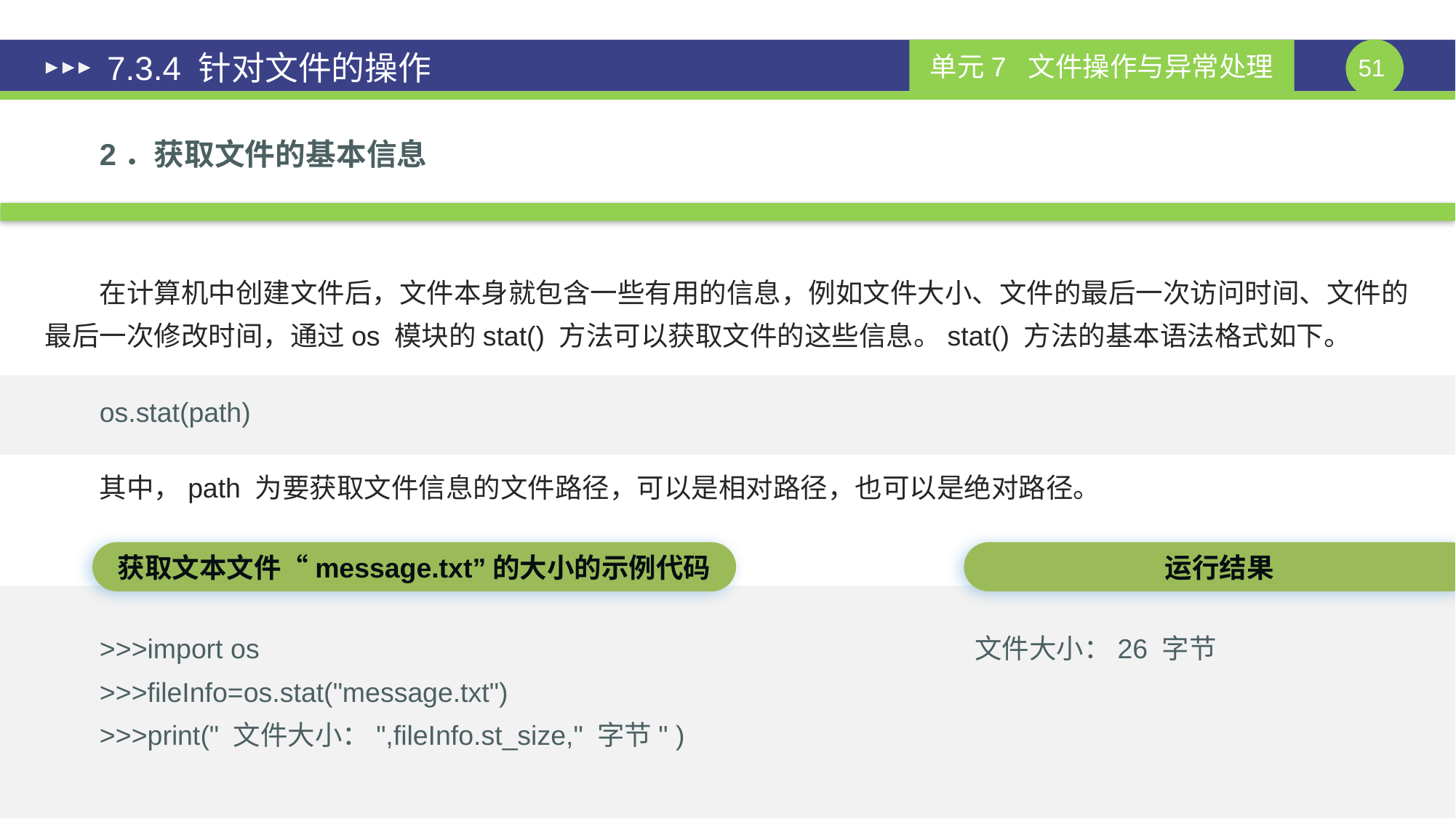

# 7.3.4 针对文件的操作
2．获取文件的基本信息

在计算机中创建文件后，文件本身就包含一些有用的信息，例如文件大小、文件的最后一次访问时间、文件的最后一次修改时间，通过os 模块的stat() 方法可以获取文件的这些信息。stat() 方法的基本语法格式如下。

os.stat(path)

其中，path 为要获取文件信息的文件路径，可以是相对路径，也可以是绝对路径。

获取文本文件“message.txt”的大小的示例代码
运行结果

文件大小：26 字节
>>>import os
>>>fileInfo=os.stat("message.txt")
>>>print(" 文件大小：",fileInfo.st_size," 字节" )